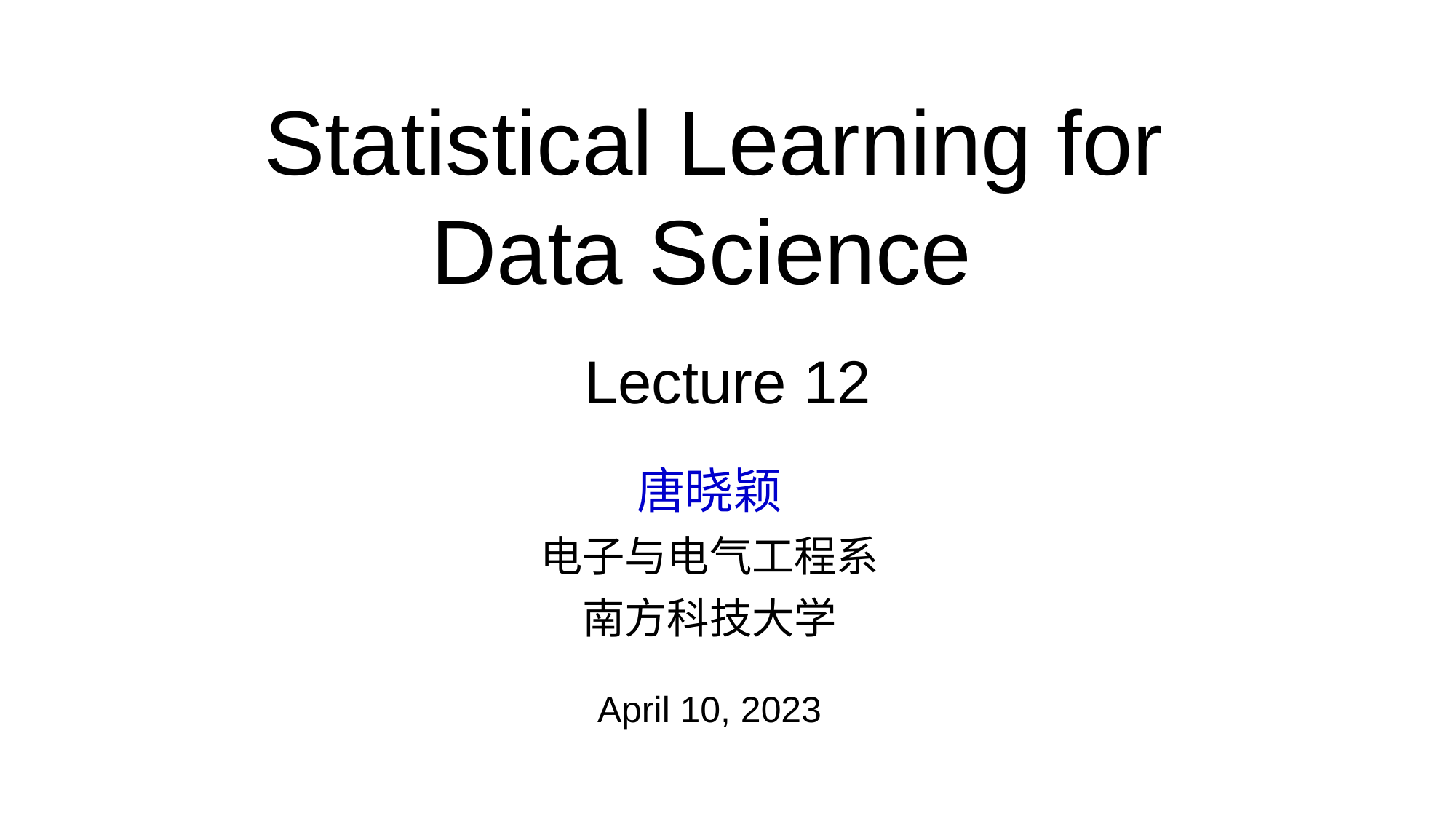

Statistical Learning for Data Science
Lecture 12
唐晓颖

电子与电气工程系

南方科技大学

April 10, 2023